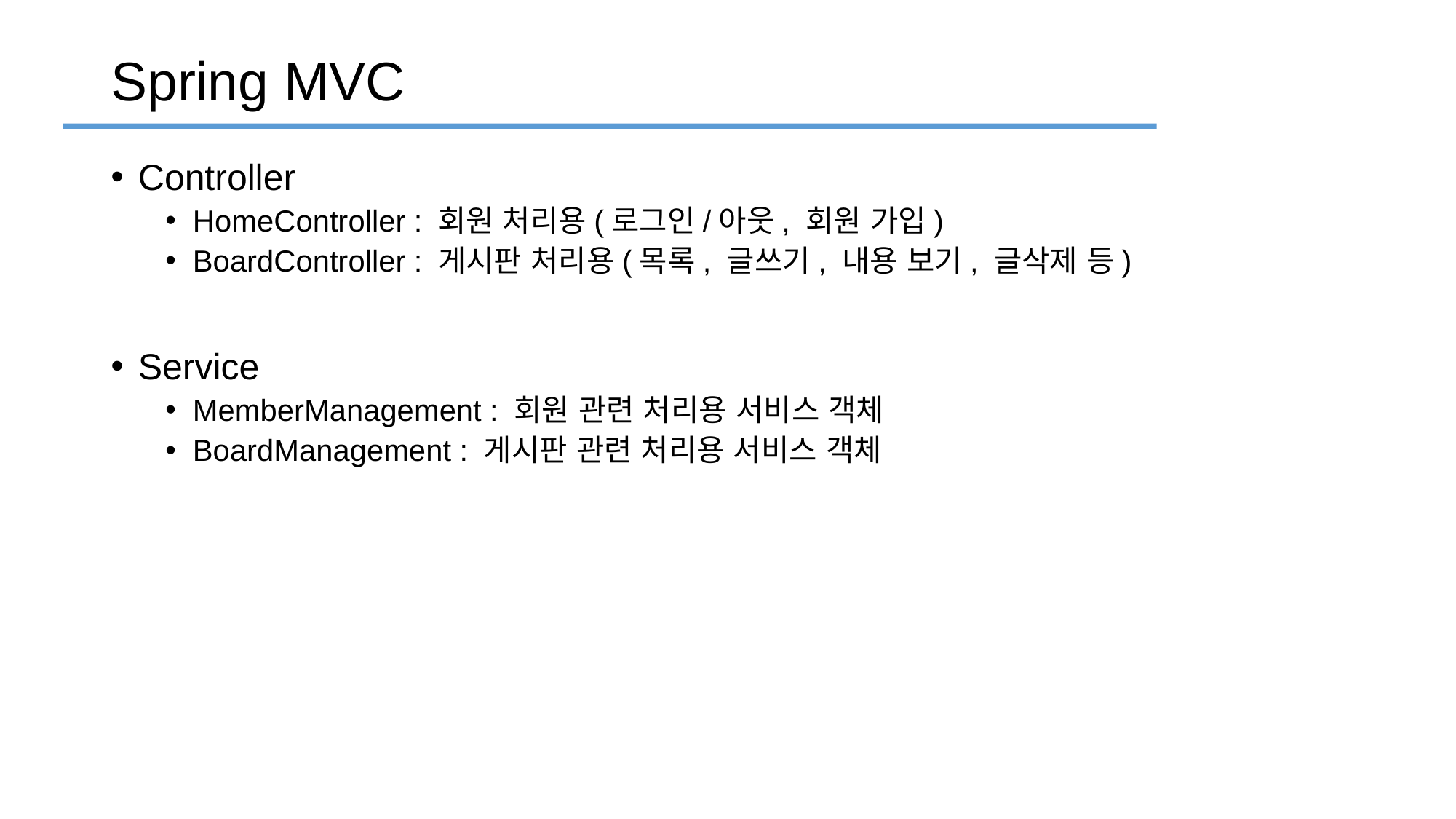

# Spring MVC
Controller
HomeController : 회원 처리용(로그인/아웃, 회원 가입)
BoardController : 게시판 처리용(목록, 글쓰기, 내용 보기, 글삭제 등)

Service
MemberManagement : 회원 관련 처리용 서비스 객체
BoardManagement : 게시판 관련 처리용 서비스 객체